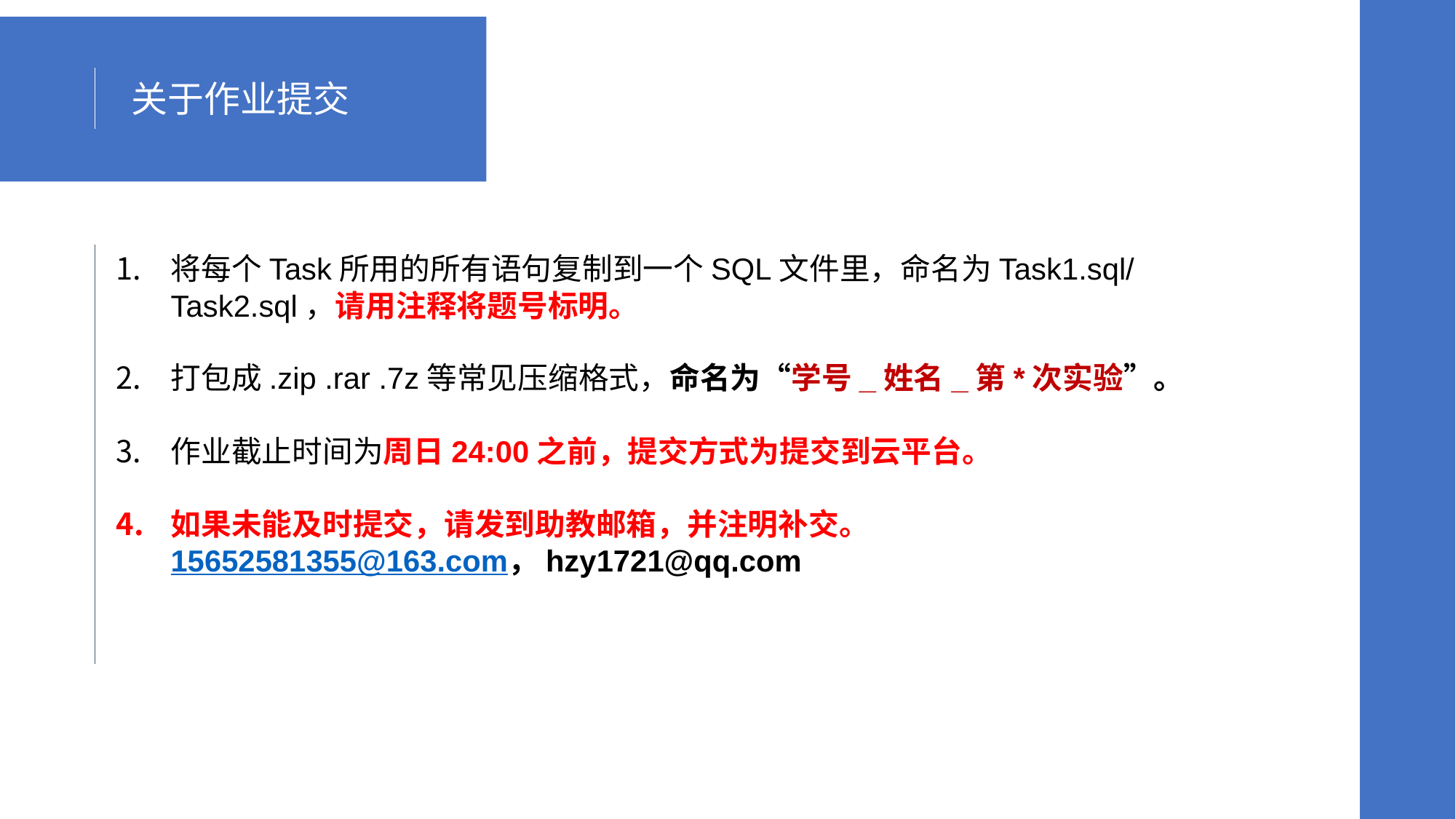

关于作业提交
将每个Task所用的所有语句复制到一个SQL文件里，命名为Task1.sql/ Task2.sql，请用注释将题号标明。

打包成.zip .rar .7z等常见压缩格式，命名为“学号_姓名_第*次实验”。

作业截止时间为周日24:00之前，提交方式为提交到云平台。

如果未能及时提交，请发到助教邮箱，并注明补交。
15652581355@163.com，hzy1721@qq.com